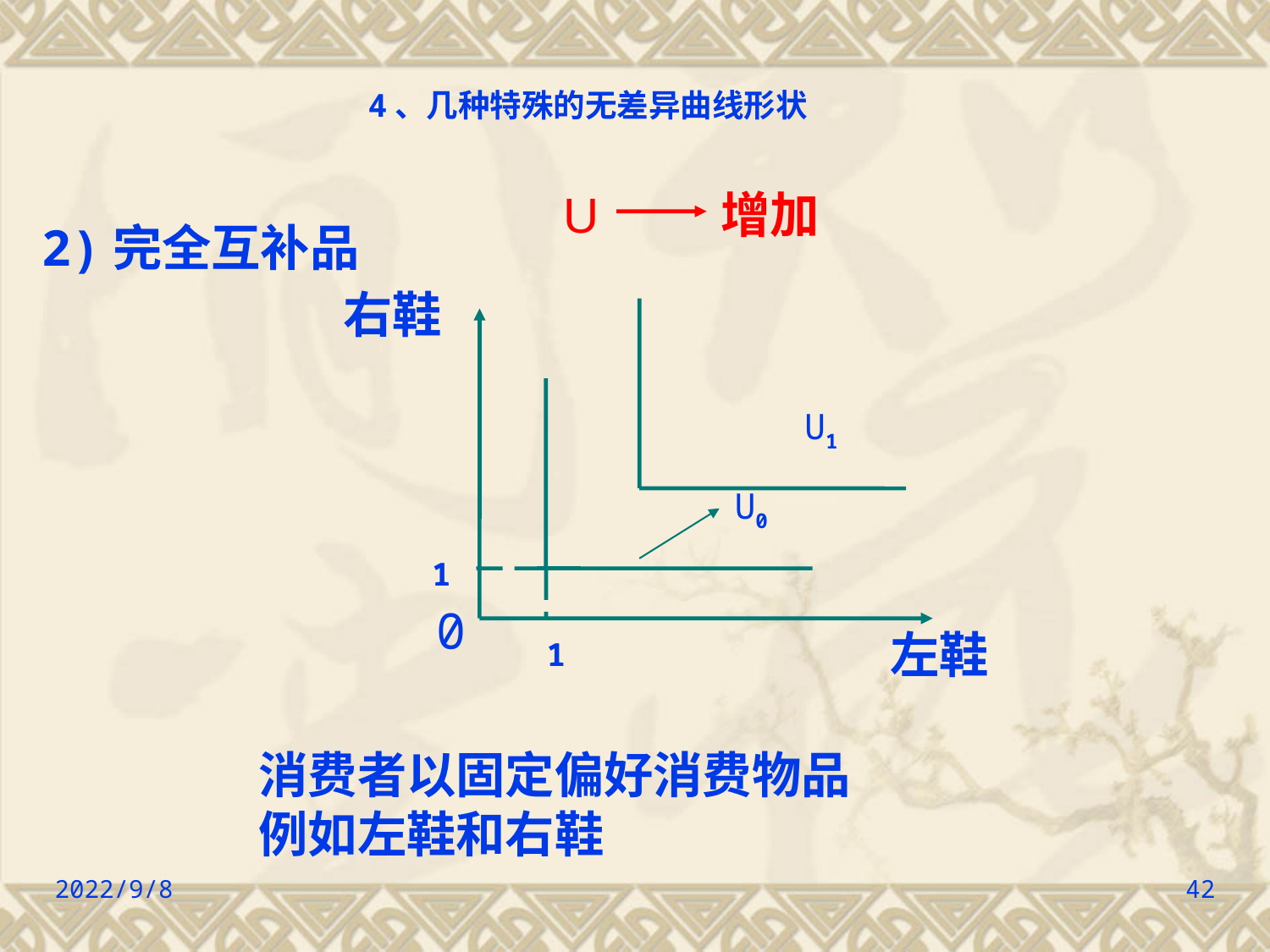

4、几种特殊的无差异曲线形状
U        增加
2)完全互补品

右鞋

U1

U0

1

0

1
左鞋
消费者以固定偏好消费物品
例如左鞋和右鞋
2022/9/8
42